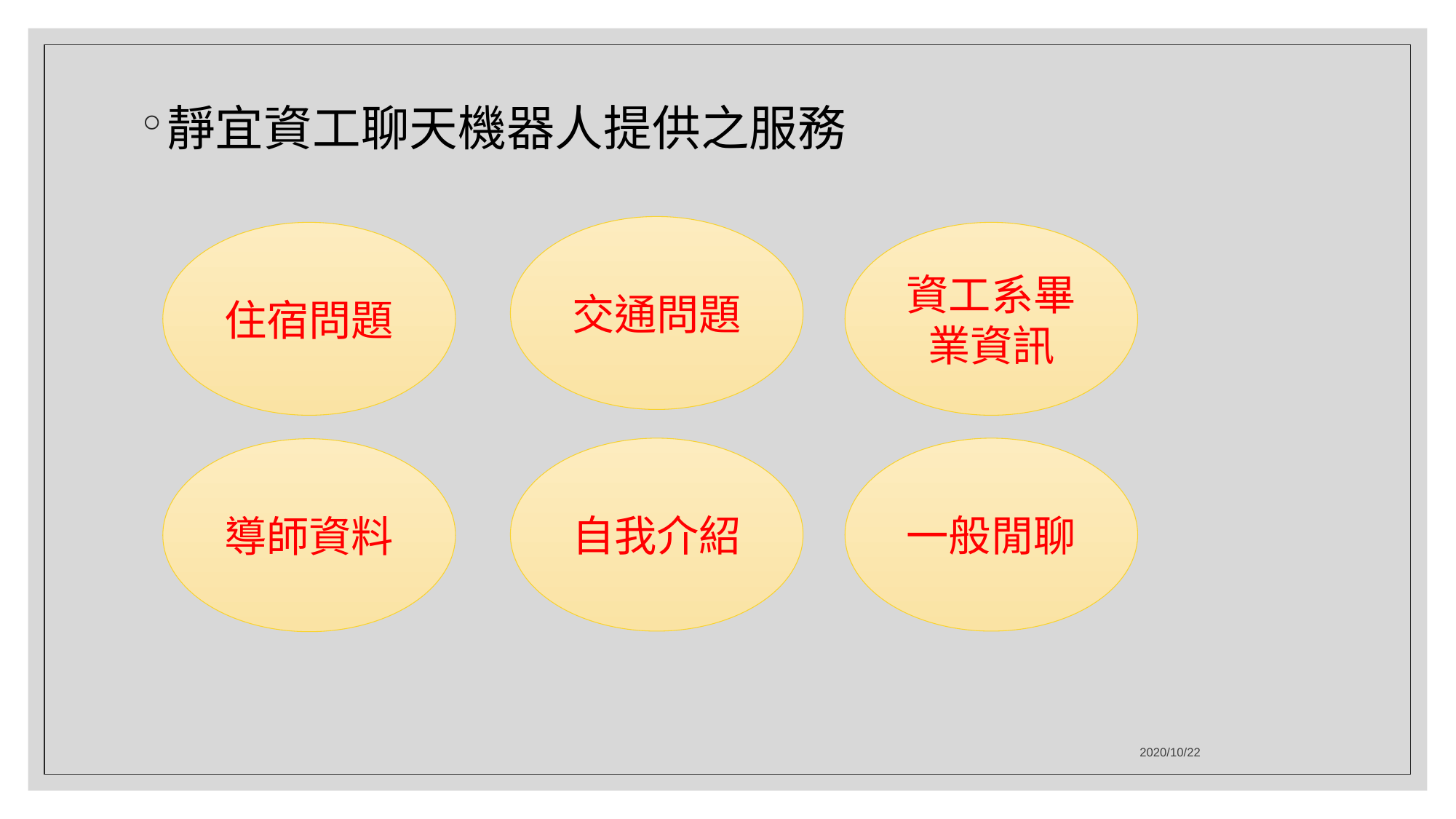

靜宜資工聊天機器人提供之服務

交通問題
住宿問題
資工系畢業資訊
自我介紹
一般閒聊
導師資料
2020/10/22